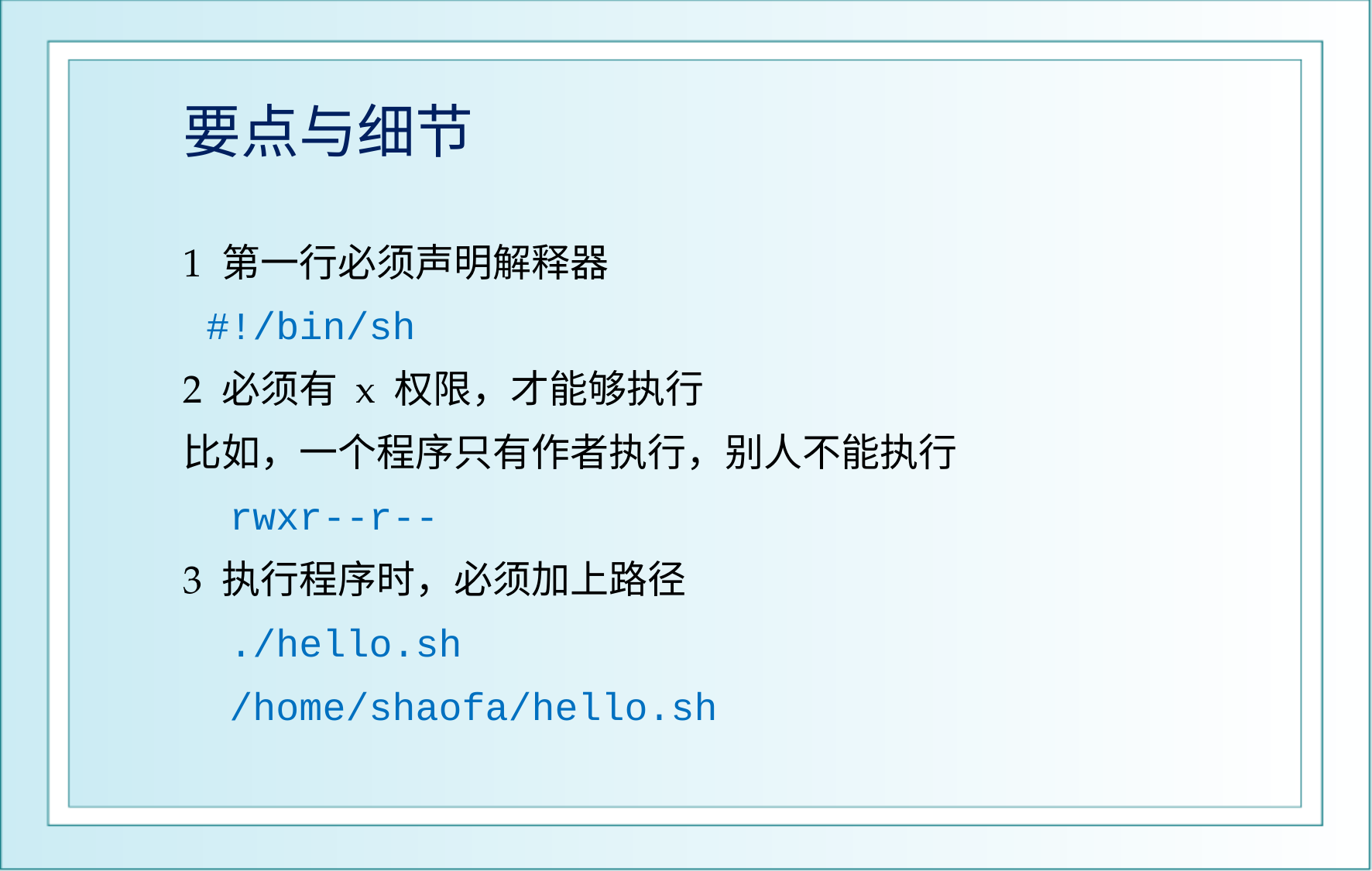

# 要点与细节
1 第一行必须声明解释器
 #!/bin/sh
2 必须有 x 权限，才能够执行
比如，一个程序只有作者执行，别人不能执行
  rwxr--r--
3 执行程序时，必须加上路径
  ./hello.sh
  /home/shaofa/hello.sh